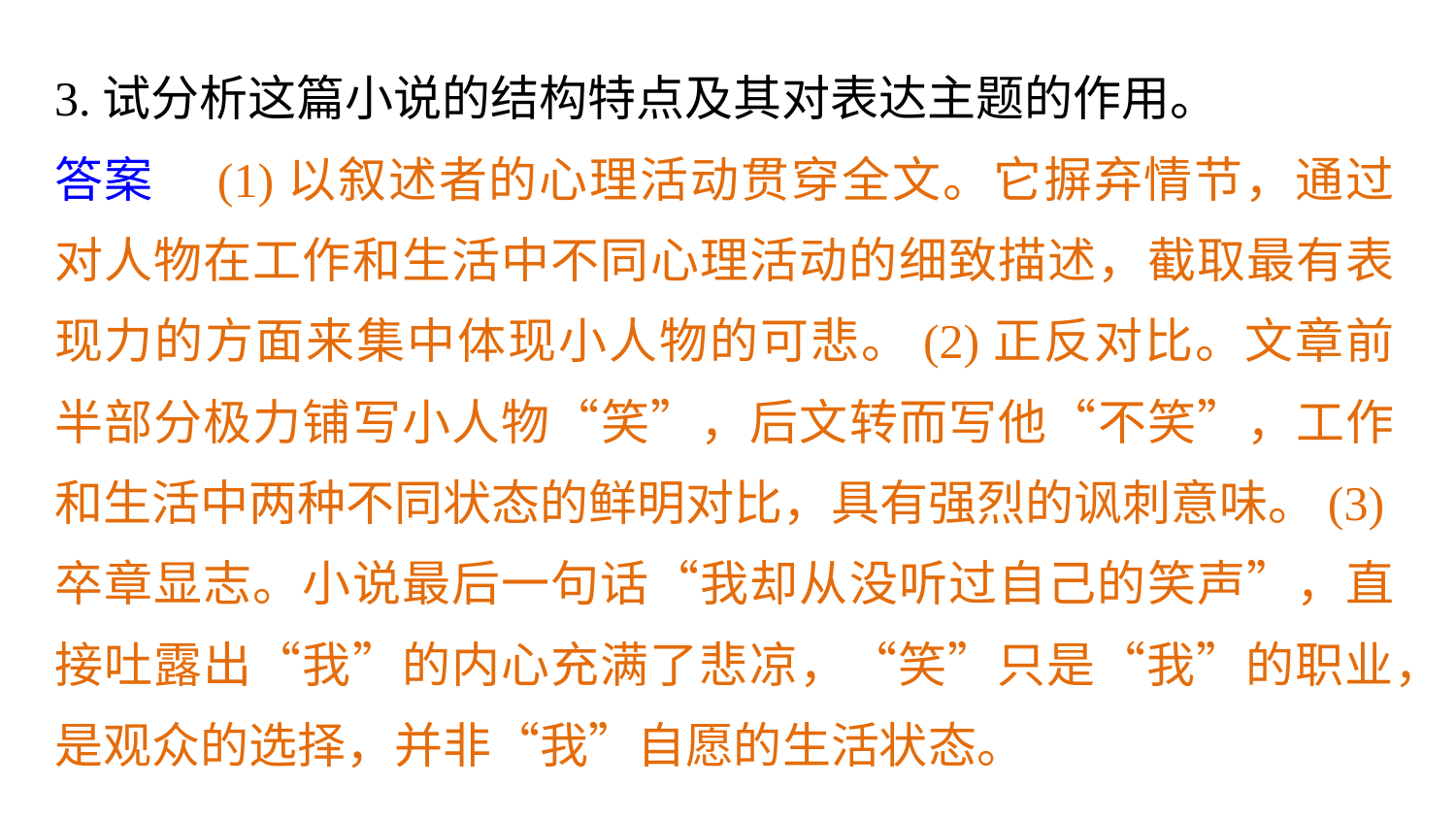

3.试分析这篇小说的结构特点及其对表达主题的作用。
答案　(1)以叙述者的心理活动贯穿全文。它摒弃情节，通过对人物在工作和生活中不同心理活动的细致描述，截取最有表现力的方面来集中体现小人物的可悲。(2)正反对比。文章前半部分极力铺写小人物“笑”，后文转而写他“不笑”，工作和生活中两种不同状态的鲜明对比，具有强烈的讽刺意味。(3)卒章显志。小说最后一句话“我却从没听过自己的笑声”，直接吐露出“我”的内心充满了悲凉，“笑”只是“我”的职业，是观众的选择，并非“我”自愿的生活状态。